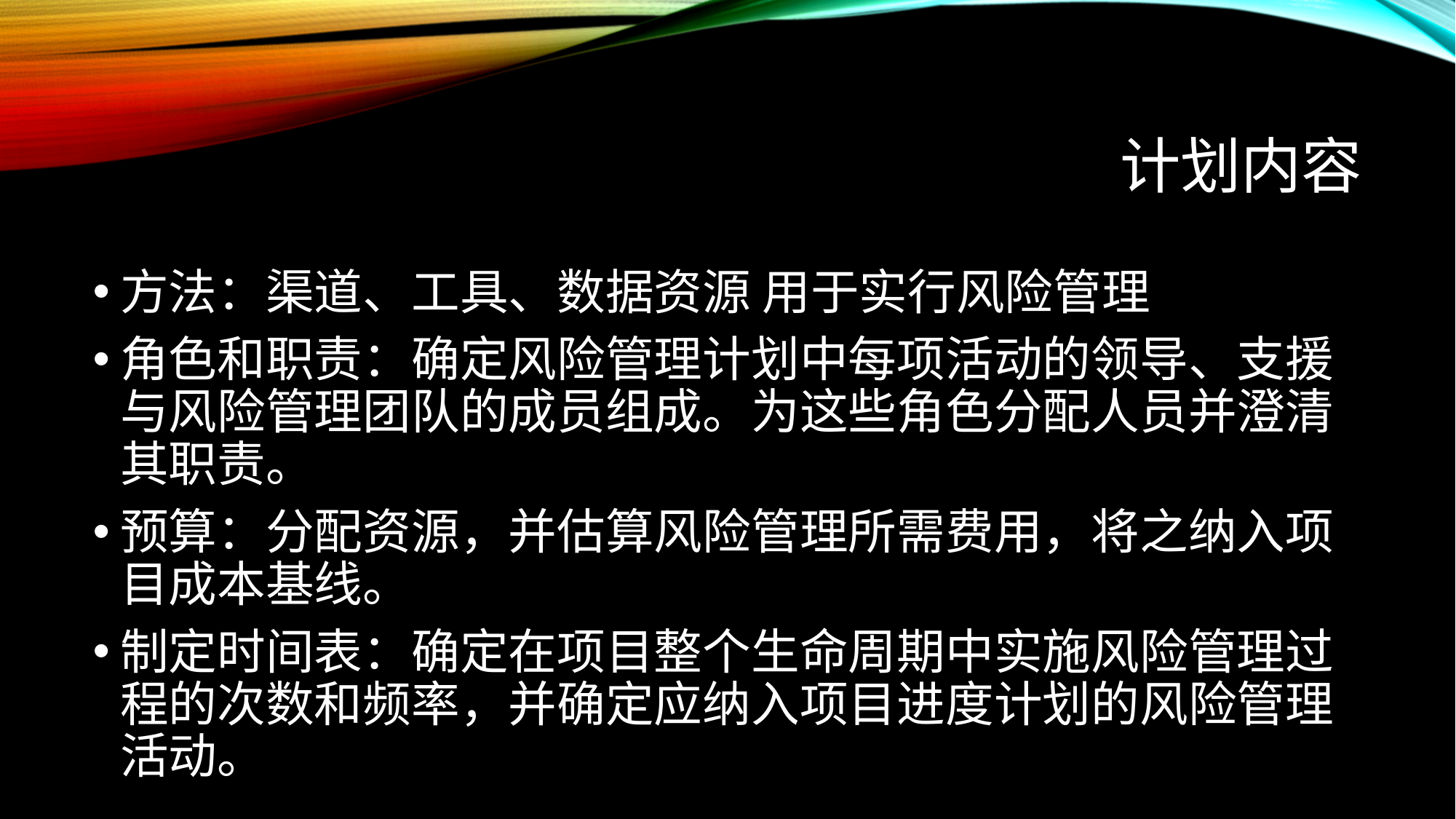

# 计划内容
方法：渠道、工具、数据资源 用于实行风险管理
角色和职责：确定风险管理计划中每项活动的领导、支援与风险管理团队的成员组成。为这些角色分配人员并澄清其职责。
预算：分配资源，并估算风险管理所需费用，将之纳入项目成本基线。
制定时间表：确定在项目整个生命周期中实施风险管理过程的次数和频率，并确定应纳入项目进度计划的风险管理活动。